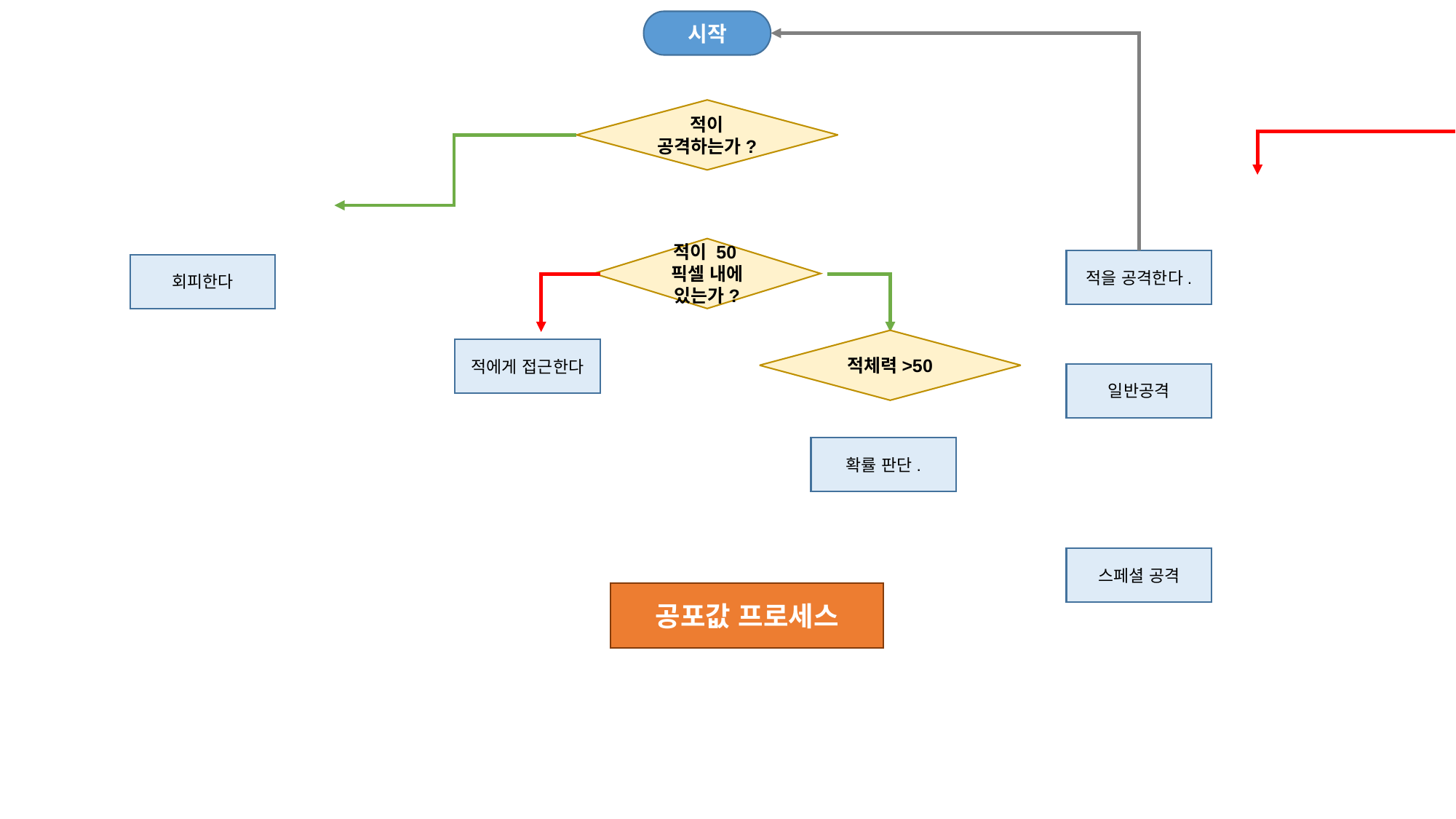

적이 범위 내에 있는가?
시작
적이 공격하는가?
적이 50픽셀 내에 있는가?
적을 공격한다.
회피한다
적체력>50
적에게 접근한다
일반공격
확률 판단.
스페셜 공격
공포값 프로세스